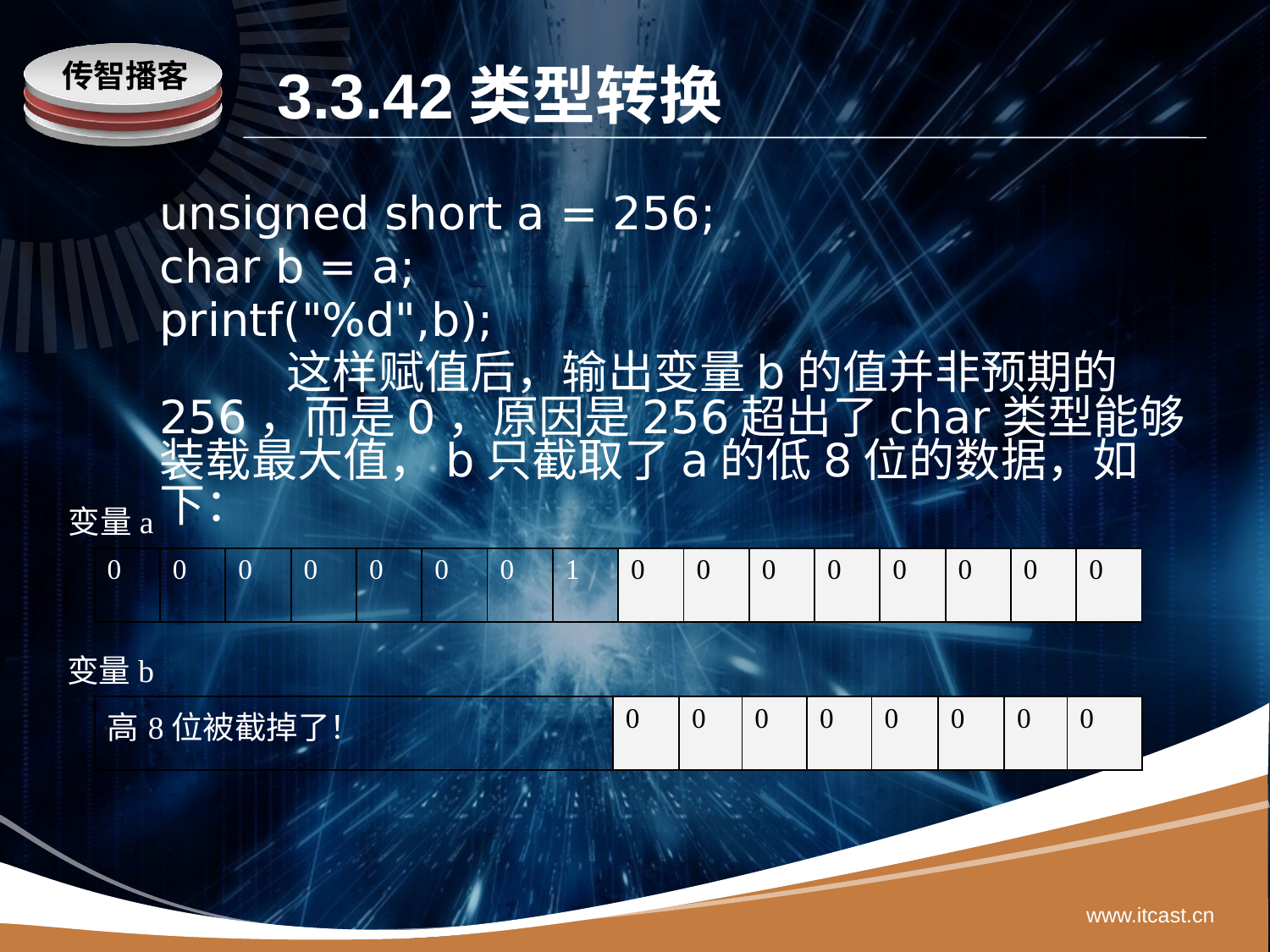

# 3.3.42类型转换

	unsigned short a = 256;
	char b = a;
	printf("%d",b);
		这样赋值后，输出变量b的值并非预期的256，而是0，原因是256超出了char类型能够装载最大值，b只截取了a的低8位的数据，如下：
变量a
| 0 | 0 | 0 | 0 | 0 | 0 | 0 | 1 | 0 | 0 | 0 | 0 | 0 | 0 | 0 | 0 |
| --- | --- | --- | --- | --- | --- | --- | --- | --- | --- | --- | --- | --- | --- | --- | --- |
变量b
| 高8位被截掉了！ | 0 | 0 | 0 | 0 | 0 | 0 | 0 | 0 |
| --- | --- | --- | --- | --- | --- | --- | --- | --- |
www.itcast.cn